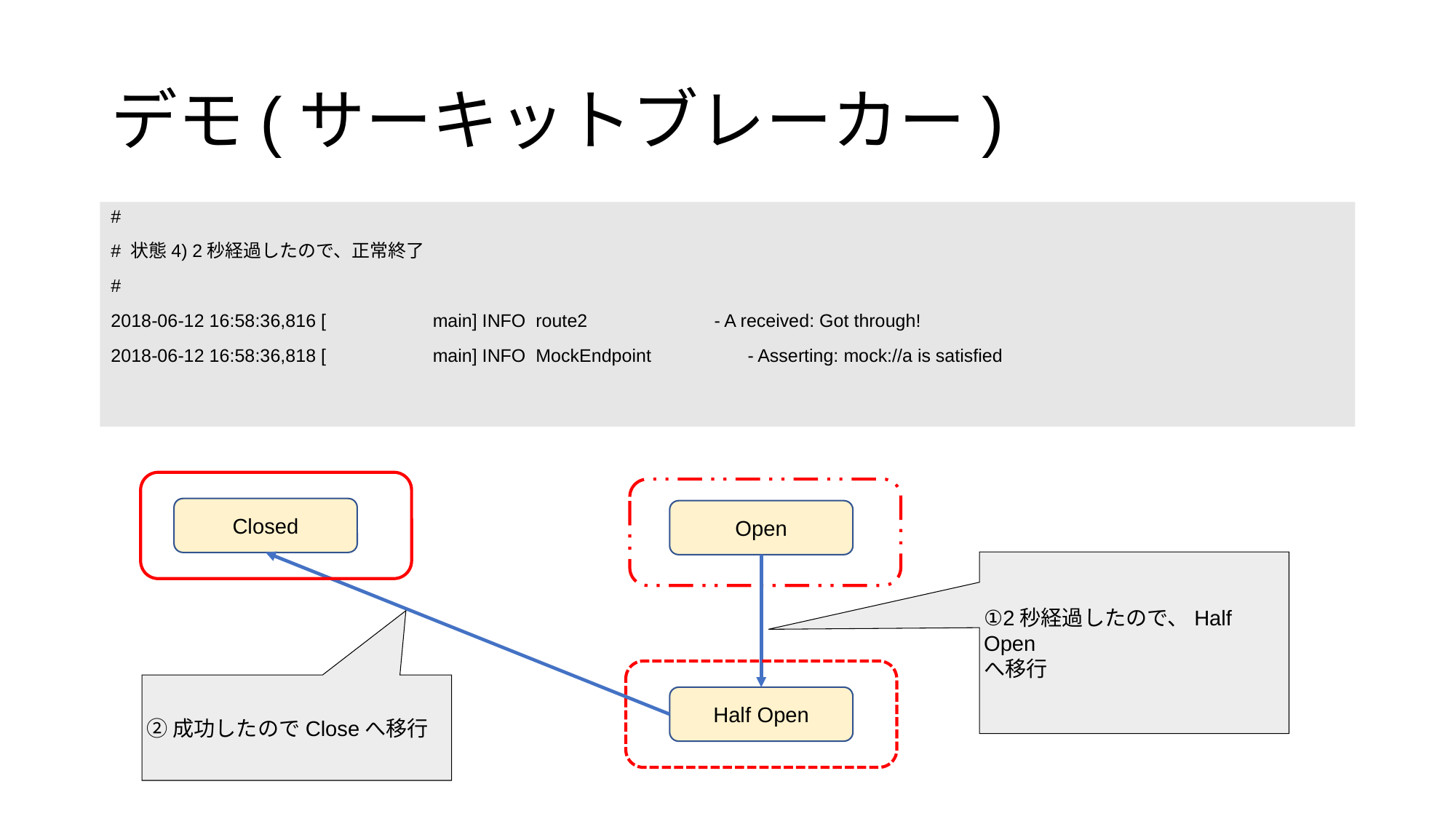

# デモ(サーキットブレーカー)
#
# 状態4) 2秒経過したので、正常終了
#
2018-06-12 16:58:36,816 [                     main] INFO  route2                         - A received: Got through!
2018-06-12 16:58:36,818 [                     main] INFO  MockEndpoint                   - Asserting: mock://a is satisfied

Closed
Open
①2秒経過したので、Half Open
へ移行

②成功したのでCloseへ移行
Half Open